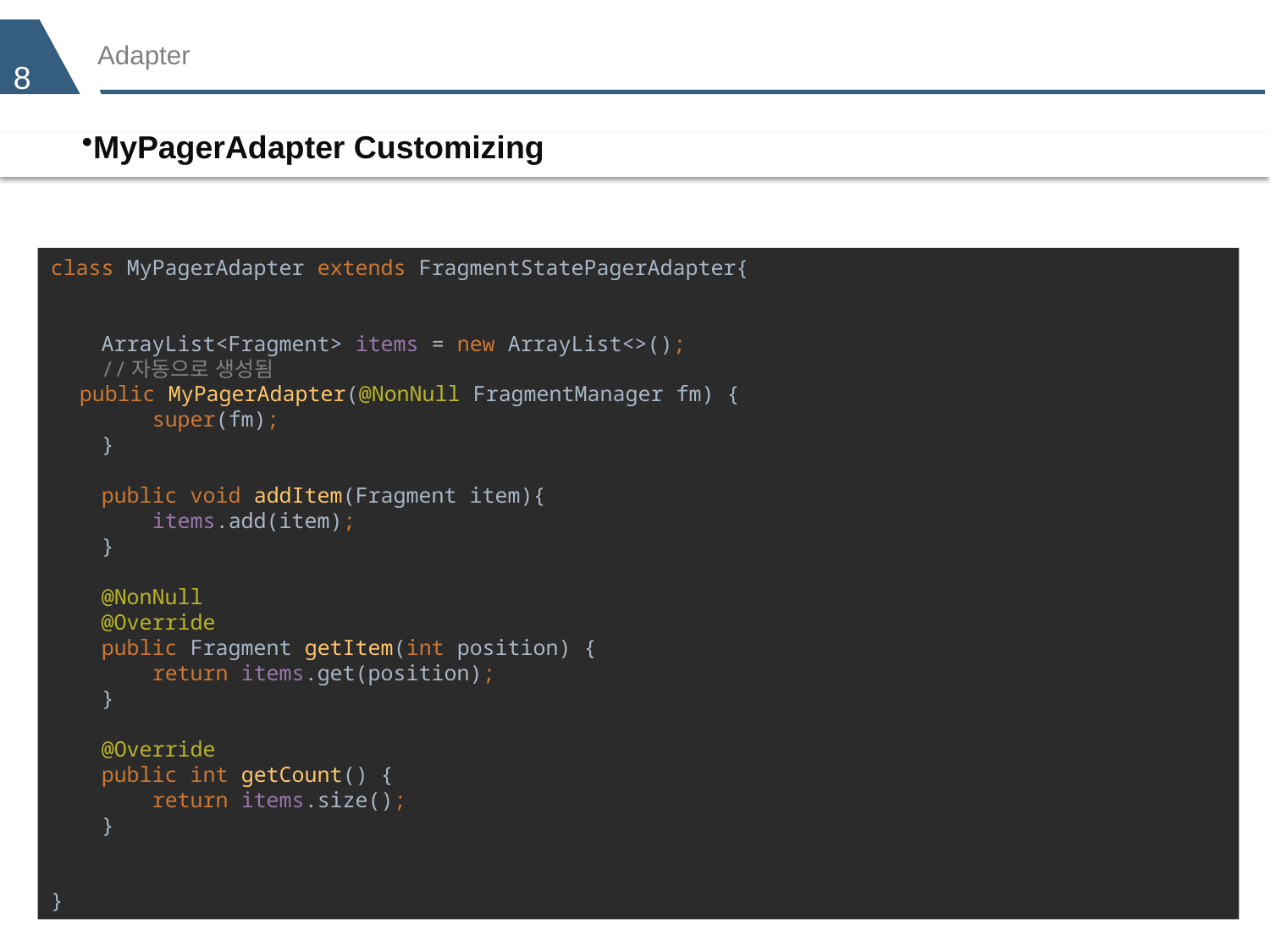

# Adapter
8
MyPagerAdapter Customizing
class MyPagerAdapter extends FragmentStatePagerAdapter{
    ArrayList<Fragment> items = new ArrayList<>();
    //자동으로 생성됨
    public MyPagerAdapter(@NonNull FragmentManager fm) {
        super(fm);
    }
    public void addItem(Fragment item){
        items.add(item);
    }
    @NonNull
    @Override
    public Fragment getItem(int position) {
        return items.get(position);
    }
    @Override
    public int getCount() {
        return items.size();
    }
}